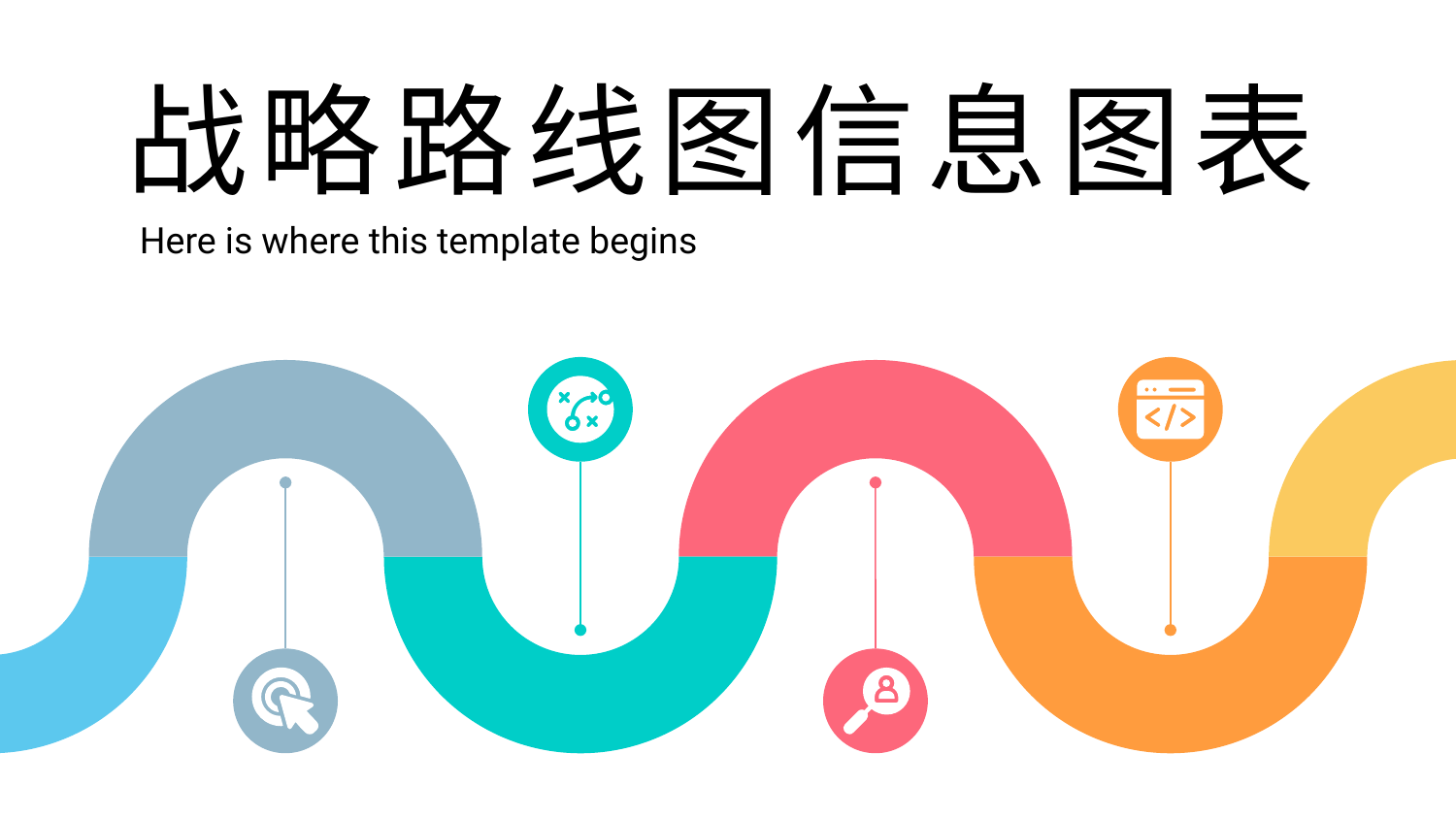

# 战略路线图信息图表
Here is where this template begins